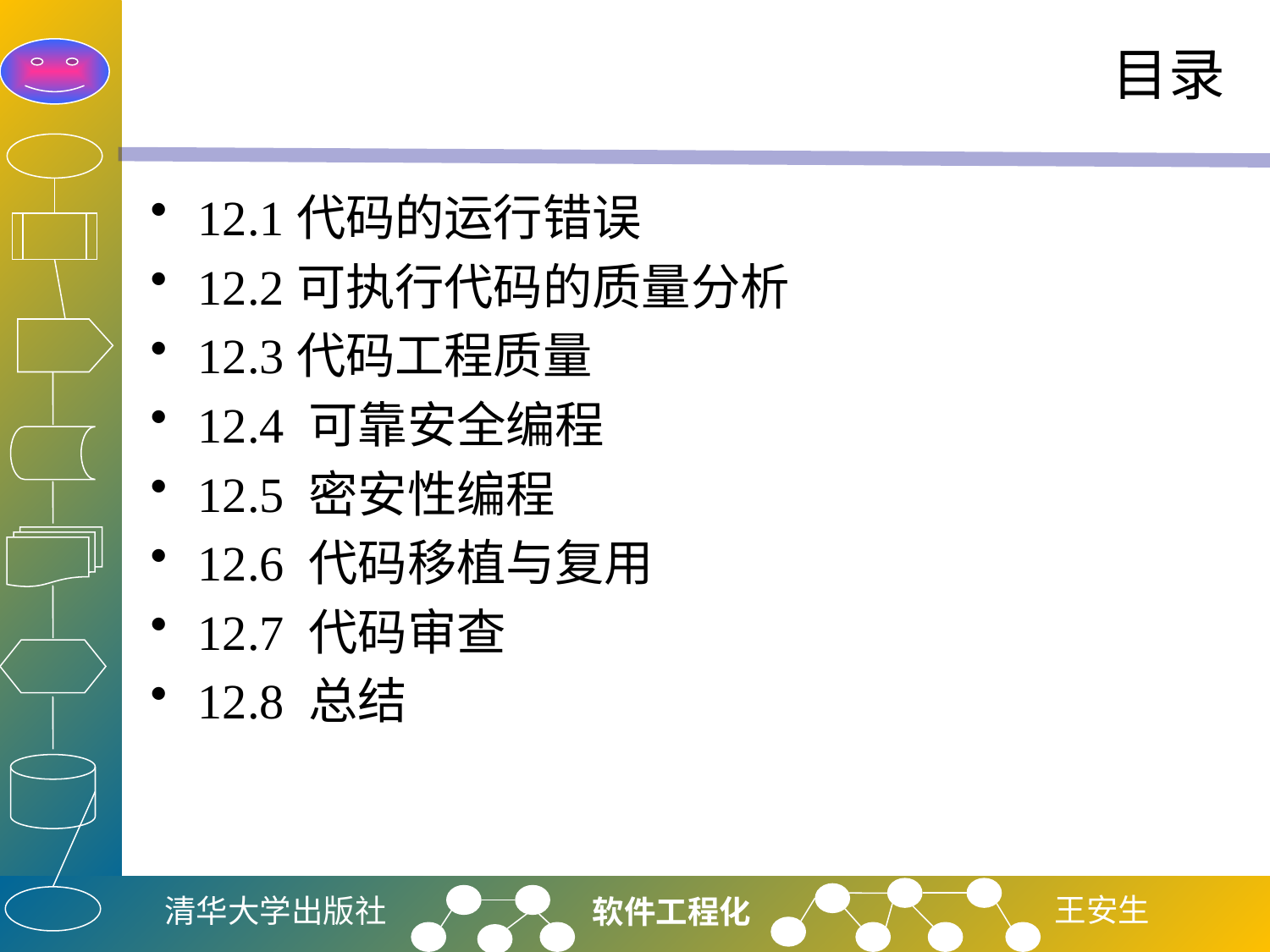

# 目录
12.1代码的运行错误
12.2可执行代码的质量分析
12.3代码工程质量
12.4 可靠安全编程
12.5 密安性编程
12.6 代码移植与复用
12.7 代码审查
12.8 总结